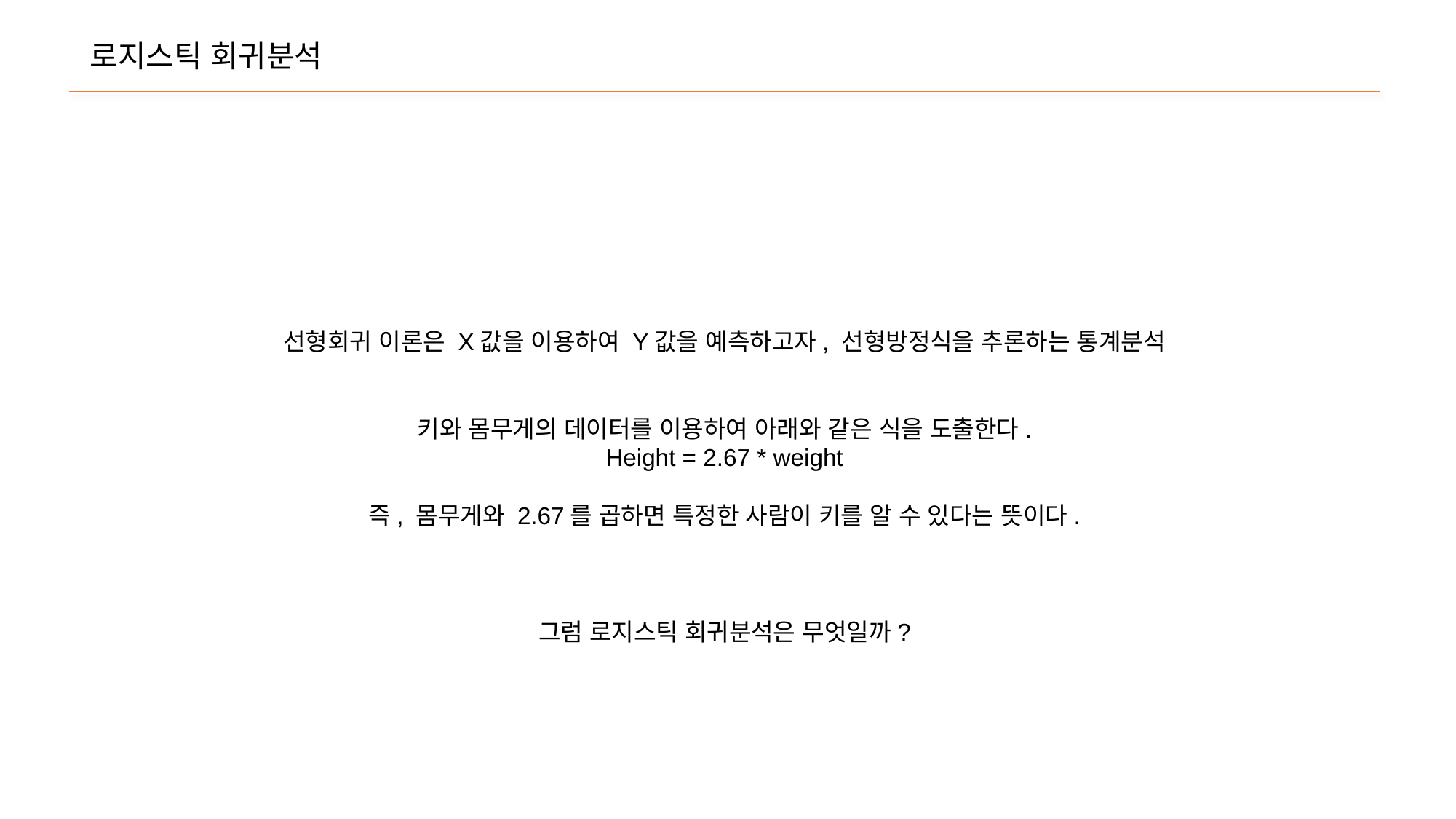

로지스틱 회귀분석
선형회귀 이론은 X값을 이용하여 Y값을 예측하고자, 선형방정식을 추론하는 통계분석

키와 몸무게의 데이터를 이용하여 아래와 같은 식을 도출한다.
Height = 2.67 * weight

즉, 몸무게와 2.67를 곱하면 특정한 사람이 키를 알 수 있다는 뜻이다.

그럼 로지스틱 회귀분석은 무엇일까?